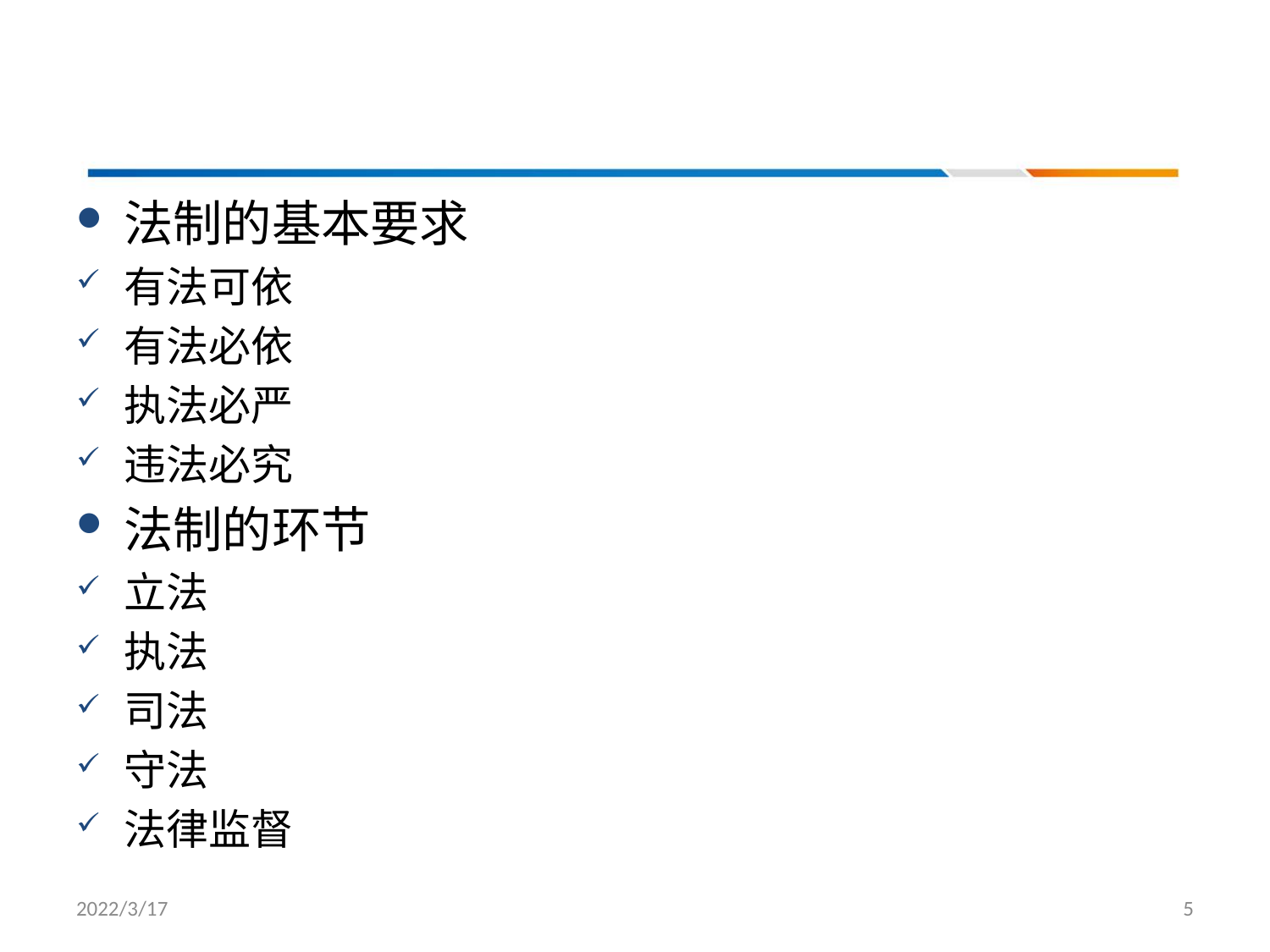

#
法制的基本要求
有法可依
有法必依
执法必严
违法必究
法制的环节
立法
执法
司法
守法
法律监督

2022/3/17

5